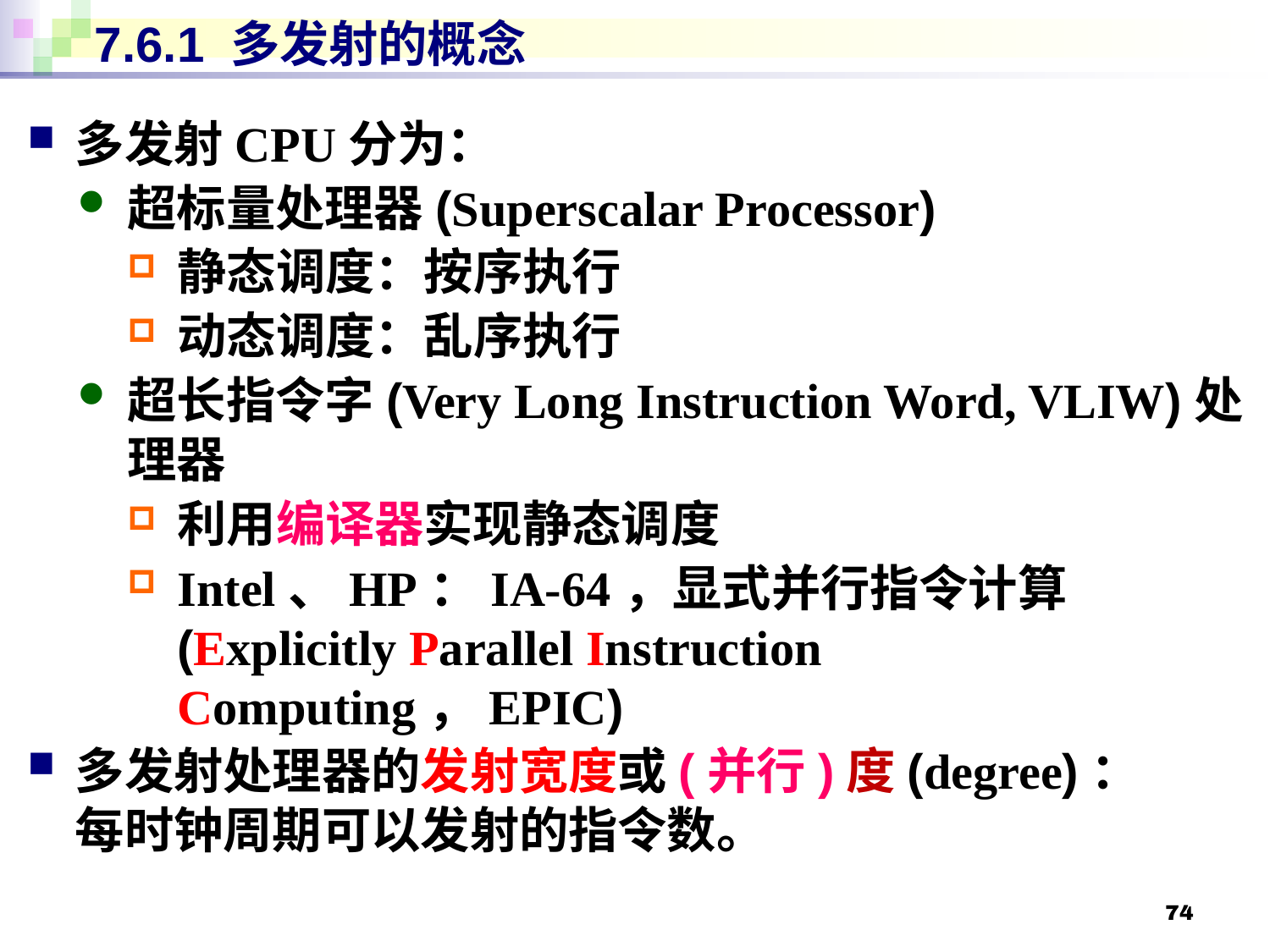

# 7.6.1 多发射的概念
多发射CPU分为：
超标量处理器(Superscalar Processor)
静态调度：按序执行
动态调度：乱序执行
超长指令字(Very Long Instruction Word, VLIW)处理器
利用编译器实现静态调度
Intel、HP：IA-64，显式并行指令计算(Explicitly Parallel Instruction Computing，EPIC)
多发射处理器的发射宽度或(并行)度(degree)：
每时钟周期可以发射的指令数。
74